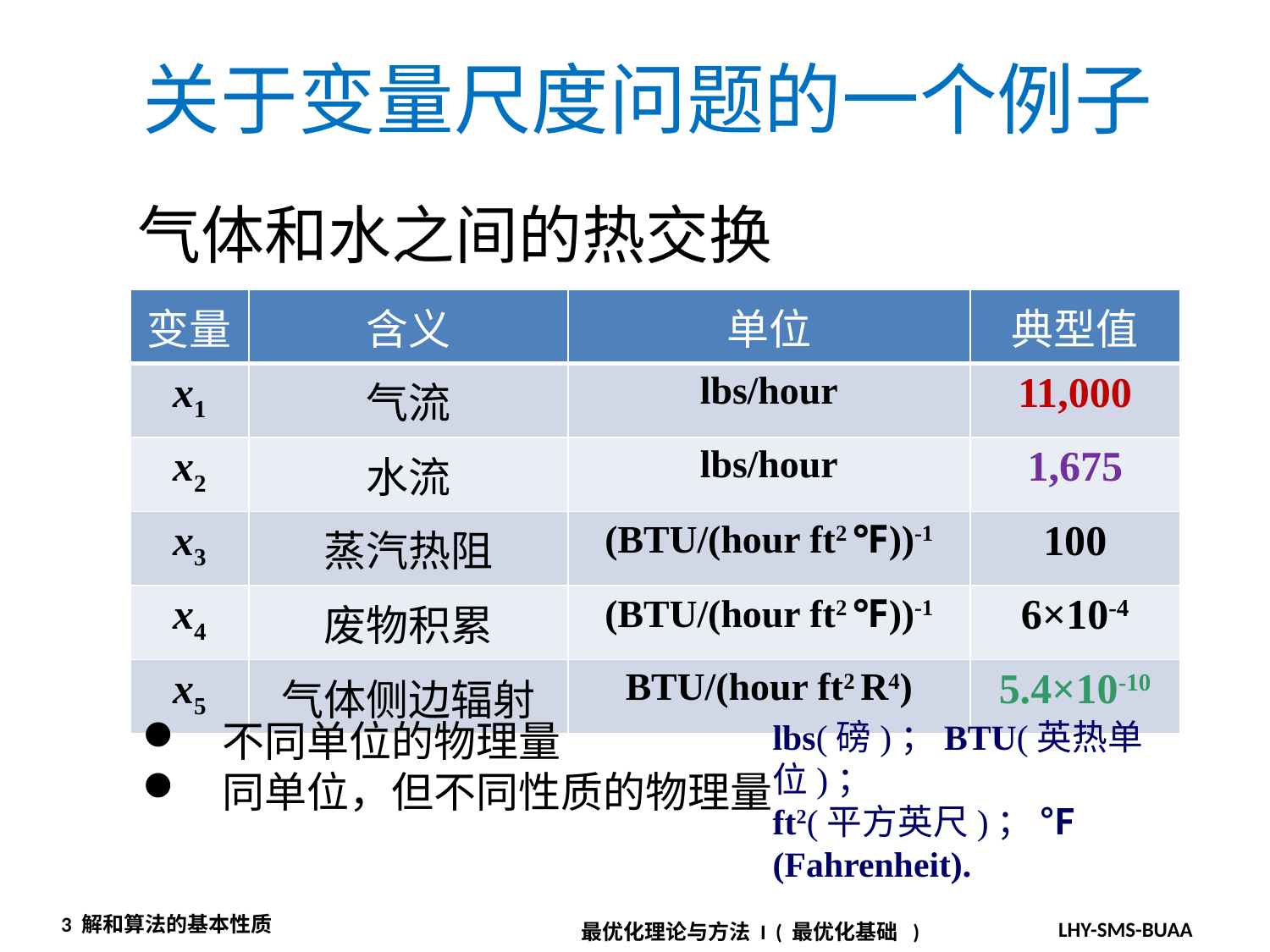

关于变量尺度问题的一个例子
气体和水之间的热交换
| 变量 | 含义 | 单位 | 典型值 |
| --- | --- | --- | --- |
| x1 | 气流 | lbs/hour | 11,000 |
| x2 | 水流 | lbs/hour | 1,675 |
| x3 | 蒸汽热阻 | (BTU/(hour ft2 ℉))-1 | 100 |
| x4 | 废物积累 | (BTU/(hour ft2 ℉))-1 | 6×10-4 |
| x5 | 气体侧边辐射 | BTU/(hour ft2 R4) | 5.4×10-10 |
不同单位的物理量
同单位，但不同性质的物理量
lbs(磅)；BTU(英热单位)；
ft2(平方英尺)； ℉(Fahrenheit).